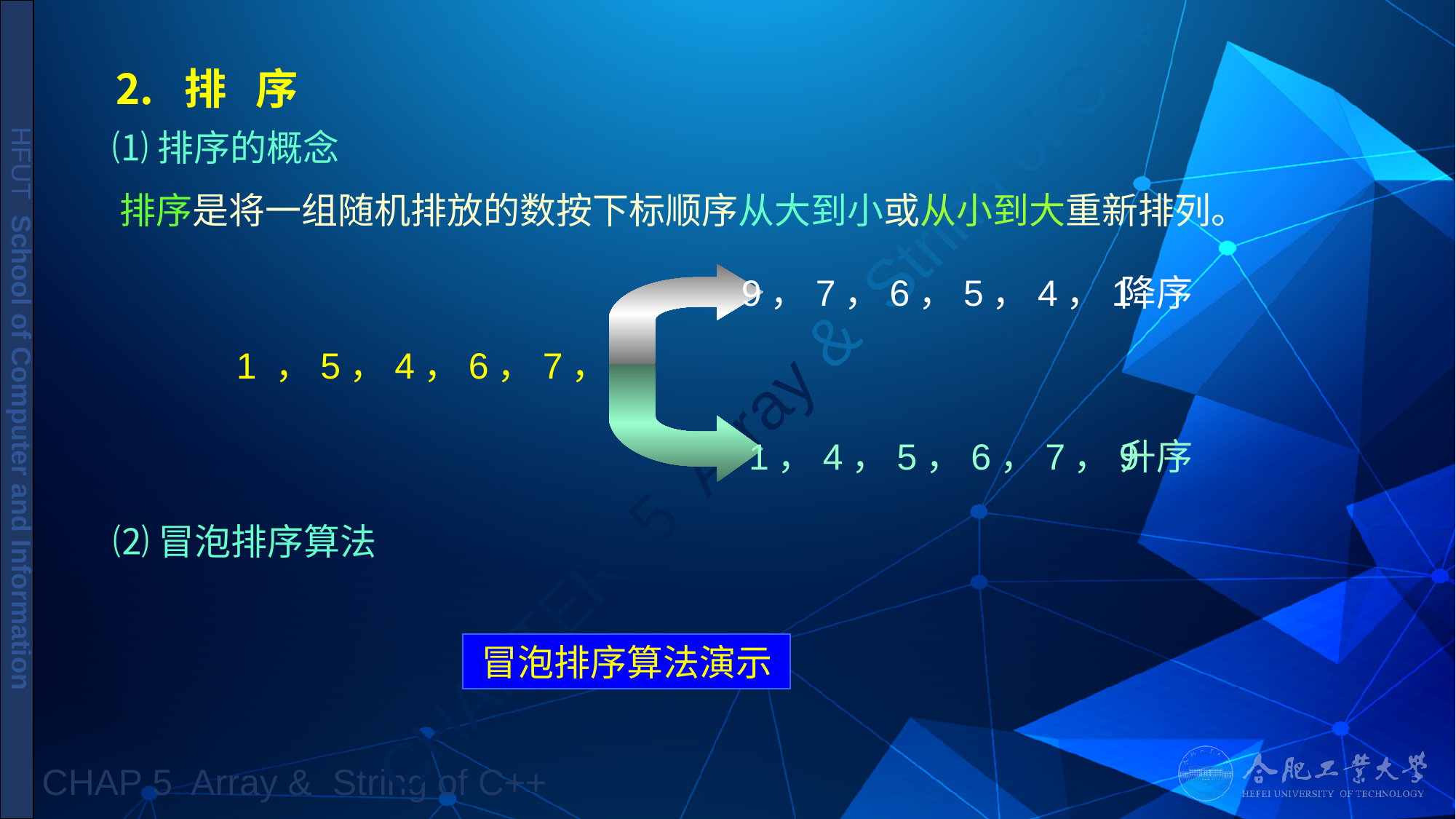

# ⒉  排   序
⑴排序的概念
        排序是将一组随机排放的数按下标顺序从大到小或从小到大重新排列。

9，7，6，5，4，1
降序
1 ，5，4，6，7，9

1，4，5，6，7，9
升序
⑵冒泡排序算法
冒泡排序算法演示